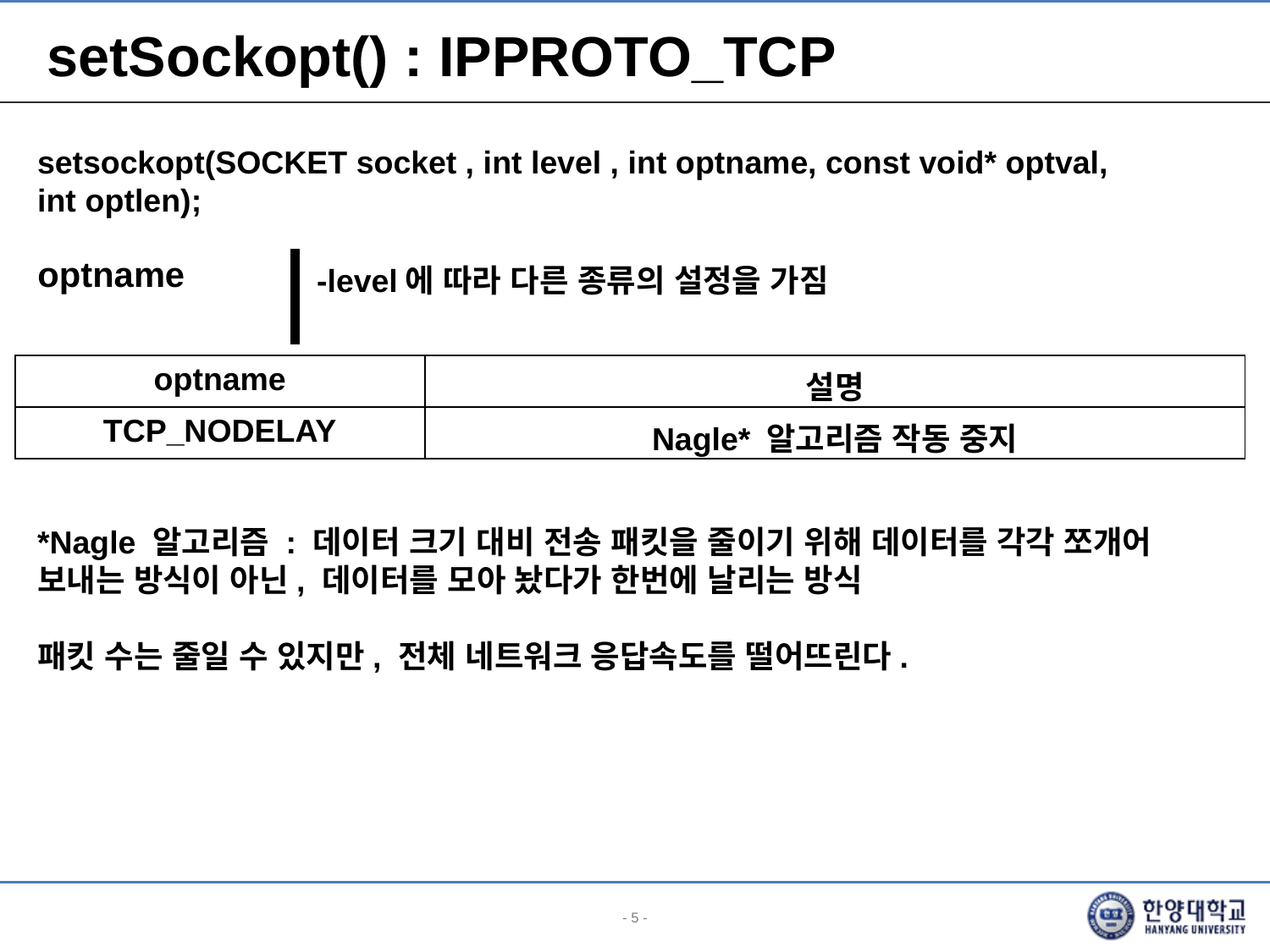

# setSockopt() : IPPROTO_TCP
setsockopt(SOCKET socket , int level , int optname, const void* optval,
int optlen);
| optname | -level에 따라 다른 종류의 설정을 가짐 |
| --- | --- |
| optname | 설명 |
| --- | --- |
| TCP\_NODELAY | Nagle\* 알고리즘 작동 중지 |
*Nagle 알고리즘 : 데이터 크기 대비 전송 패킷을 줄이기 위해 데이터를 각각 쪼개어 보내는 방식이 아닌, 데이터를 모아 놨다가 한번에 날리는 방식

패킷 수는 줄일 수 있지만, 전체 네트워크 응답속도를 떨어뜨린다.